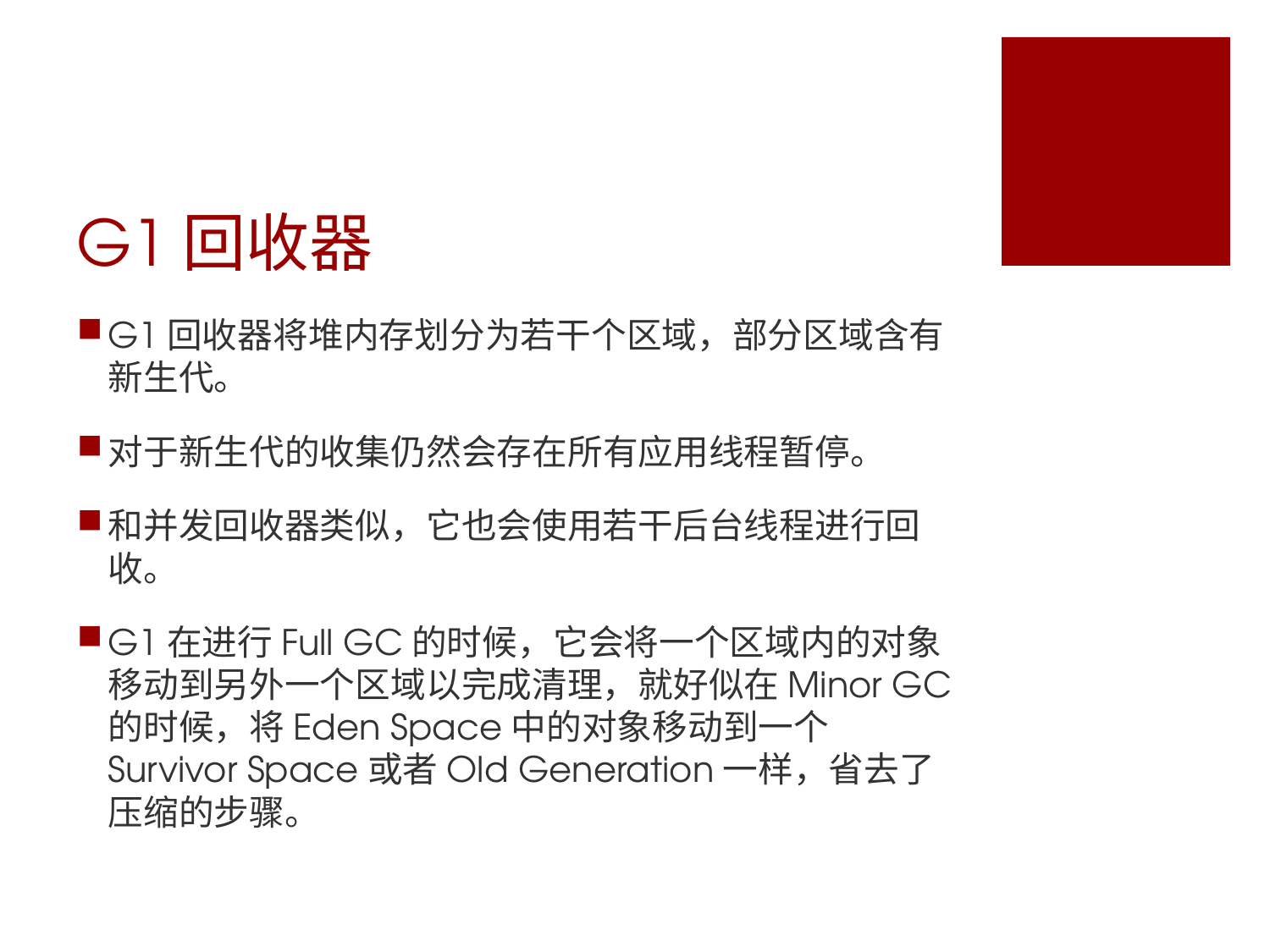

# G1回收器
G1回收器将堆内存划分为若干个区域，部分区域含有新生代。
对于新生代的收集仍然会存在所有应用线程暂停。
和并发回收器类似，它也会使用若干后台线程进行回收。
G1在进行Full GC的时候，它会将一个区域内的对象移动到另外一个区域以完成清理，就好似在Minor GC的时候，将Eden Space中的对象移动到一个Survivor Space或者Old Generation一样，省去了压缩的步骤。